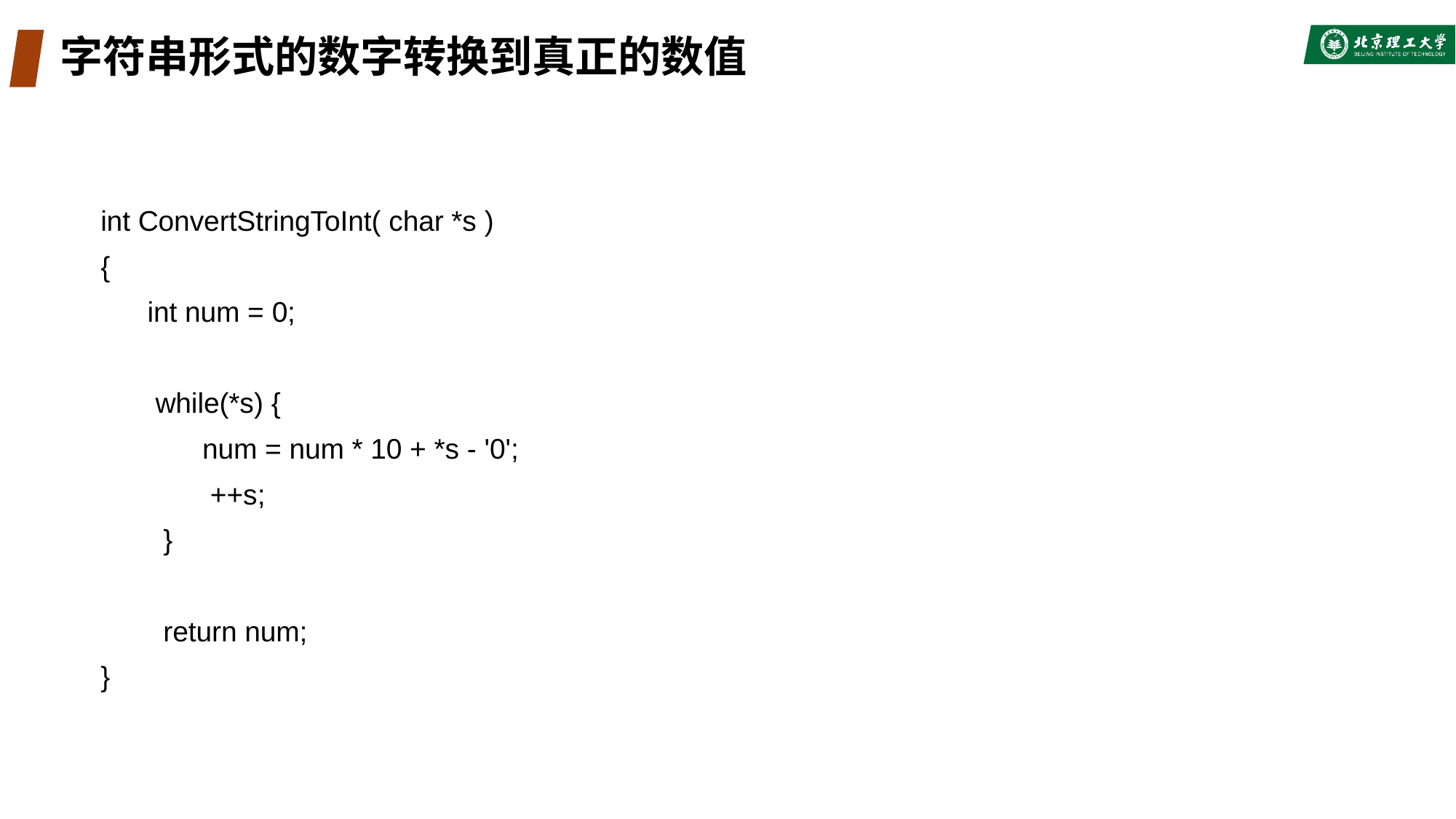

# 字符串形式的数字转换到真正的数值
int ConvertStringToInt( char *s )
{
      int num = 0;

       while(*s) {
             num = num * 10 + *s - '0';
              ++s;
        }

        return num;
}